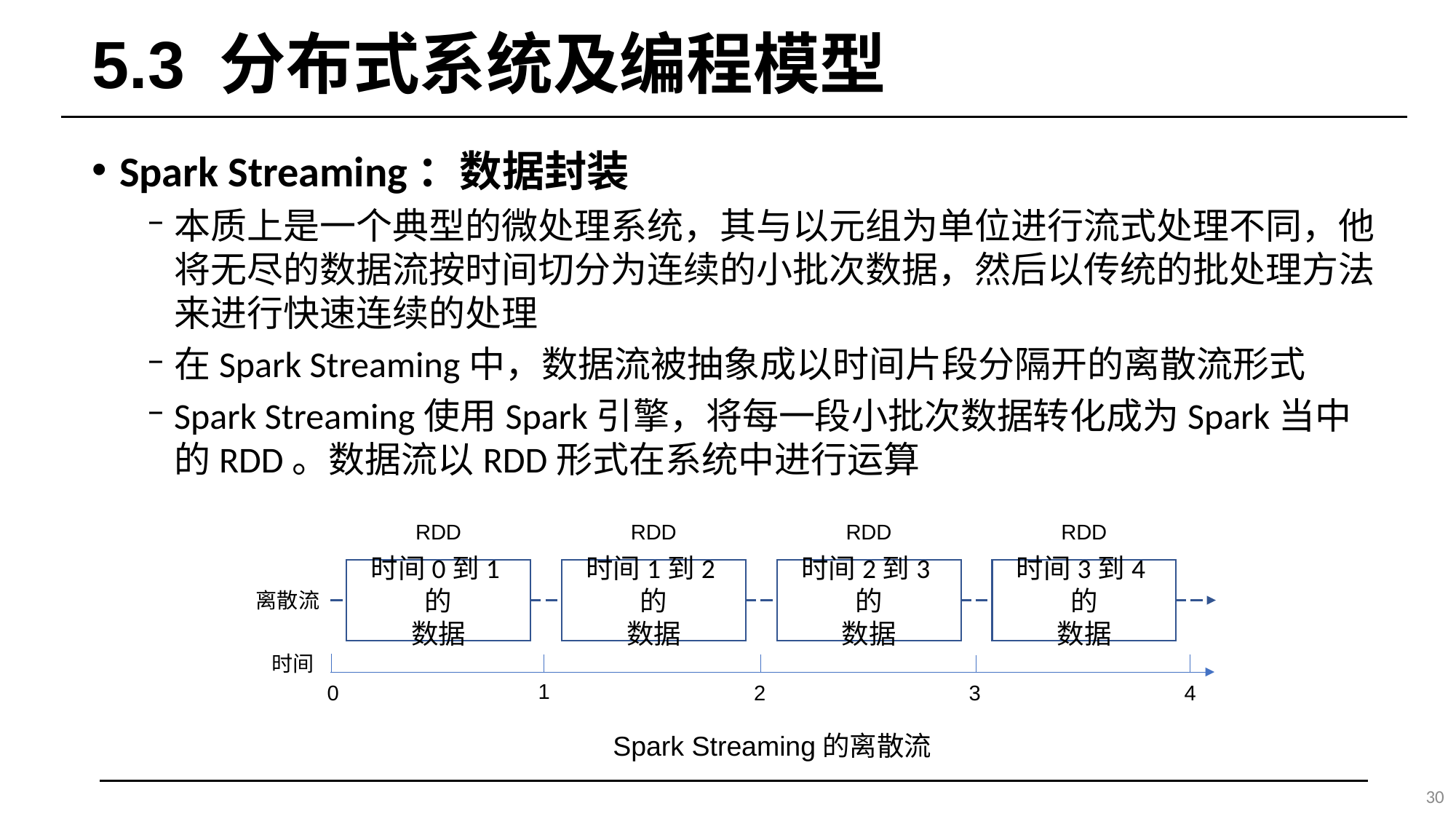

# 5.3 分布式系统及编程模型
Spark Streaming：数据封装
本质上是一个典型的微处理系统，其与以元组为单位进行流式处理不同，他将无尽的数据流按时间切分为连续的小批次数据，然后以传统的批处理方法来进行快速连续的处理
在Spark Streaming中，数据流被抽象成以时间片段分隔开的离散流形式
Spark Streaming使用Spark引擎，将每一段小批次数据转化成为Spark当中的RDD。数据流以RDD形式在系统中进行运算

RDD
RDD
RDD
RDD
时间0到1的
数据
时间1到2的
数据
时间2到3的
数据
时间3到4的
数据
离散流
时间
1
0
2
3
4
Spark Streaming的离散流
30